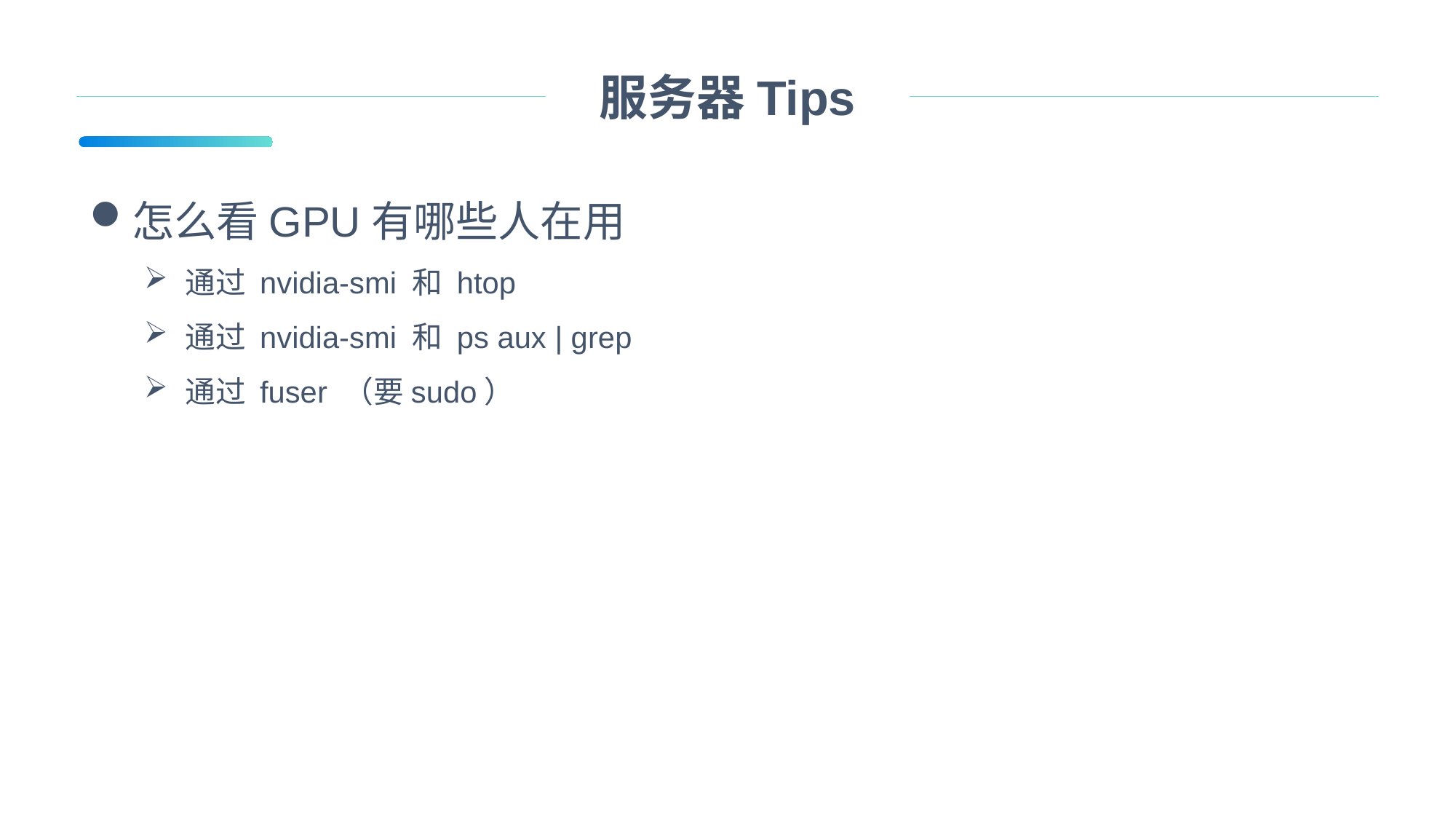

服务器Tips

怎么看GPU有哪些人在用
通过 nvidia-smi 和 htop
通过 nvidia-smi 和 ps aux | grep
通过 fuser （要sudo）